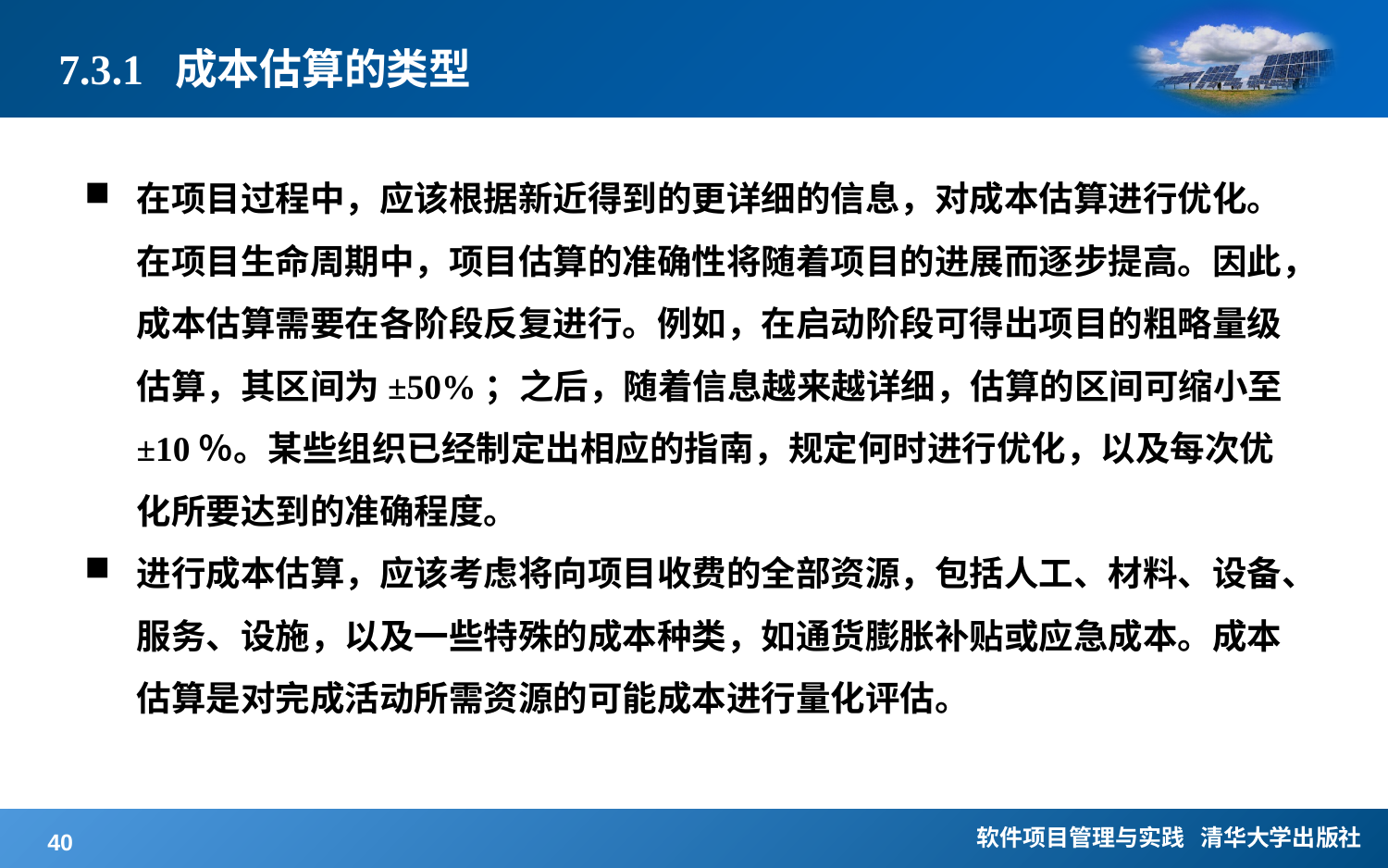

# 7.3.1  成本估算的类型
在项目过程中，应该根据新近得到的更详细的信息，对成本估算进行优化。在项目生命周期中，项目估算的准确性将随着项目的进展而逐步提高。因此，成本估算需要在各阶段反复进行。例如，在启动阶段可得出项目的粗略量级估算，其区间为±50%；之后，随着信息越来越详细，估算的区间可缩小至±10％。某些组织已经制定出相应的指南，规定何时进行优化，以及每次优化所要达到的准确程度。
进行成本估算，应该考虑将向项目收费的全部资源，包括人工、材料、设备、服务、设施，以及一些特殊的成本种类，如通货膨胀补贴或应急成本。成本估算是对完成活动所需资源的可能成本进行量化评估。